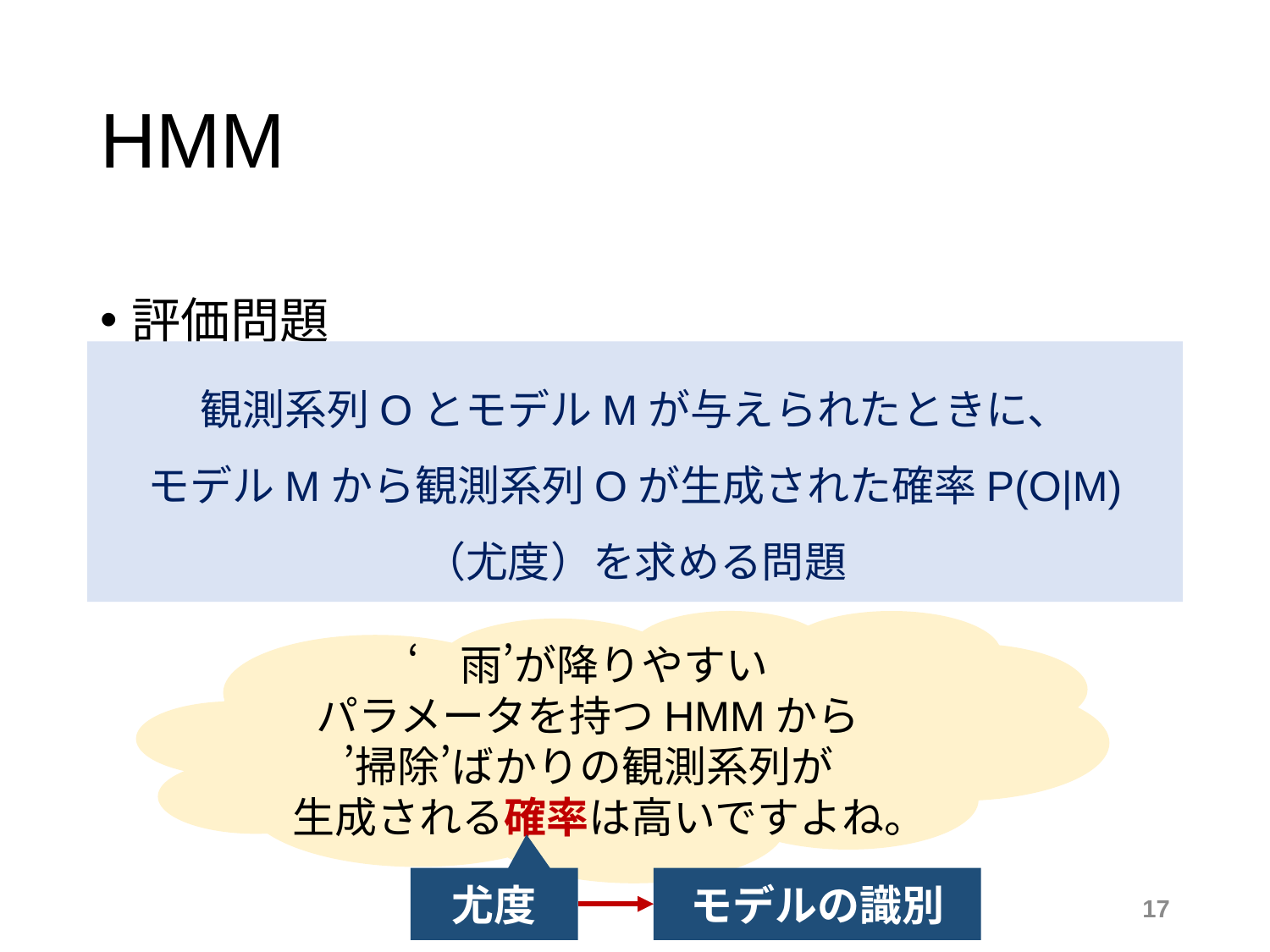

# HMM
評価問題

観測系列OとモデルMが与えられたときに、
モデルMから観測系列Oが生成された確率P(O|M)
（尤度）を求める問題
‘雨’が降りやすい
パラメータを持つHMMから
’掃除’ばかりの観測系列が
生成される確率は高いですよね。
尤度
モデルの識別
17